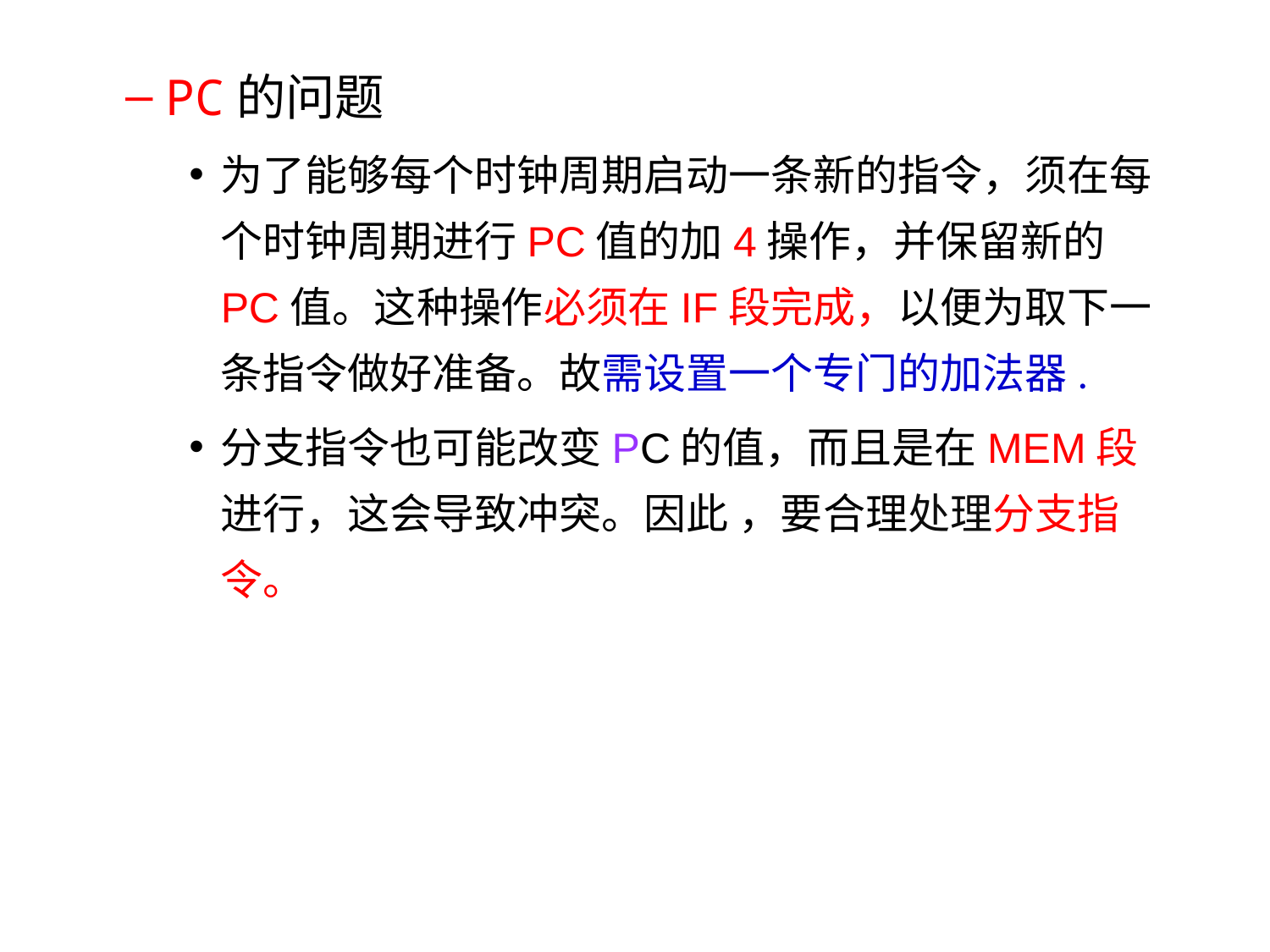

PC的问题
为了能够每个时钟周期启动一条新的指令，须在每个时钟周期进行PC值的加4操作，并保留新的PC值。这种操作必须在IF段完成，以便为取下一条指令做好准备。故需设置一个专门的加法器.
分支指令也可能改变PC的值，而且是在MEM段进行，这会导致冲突。因此 ，要合理处理分支指令。